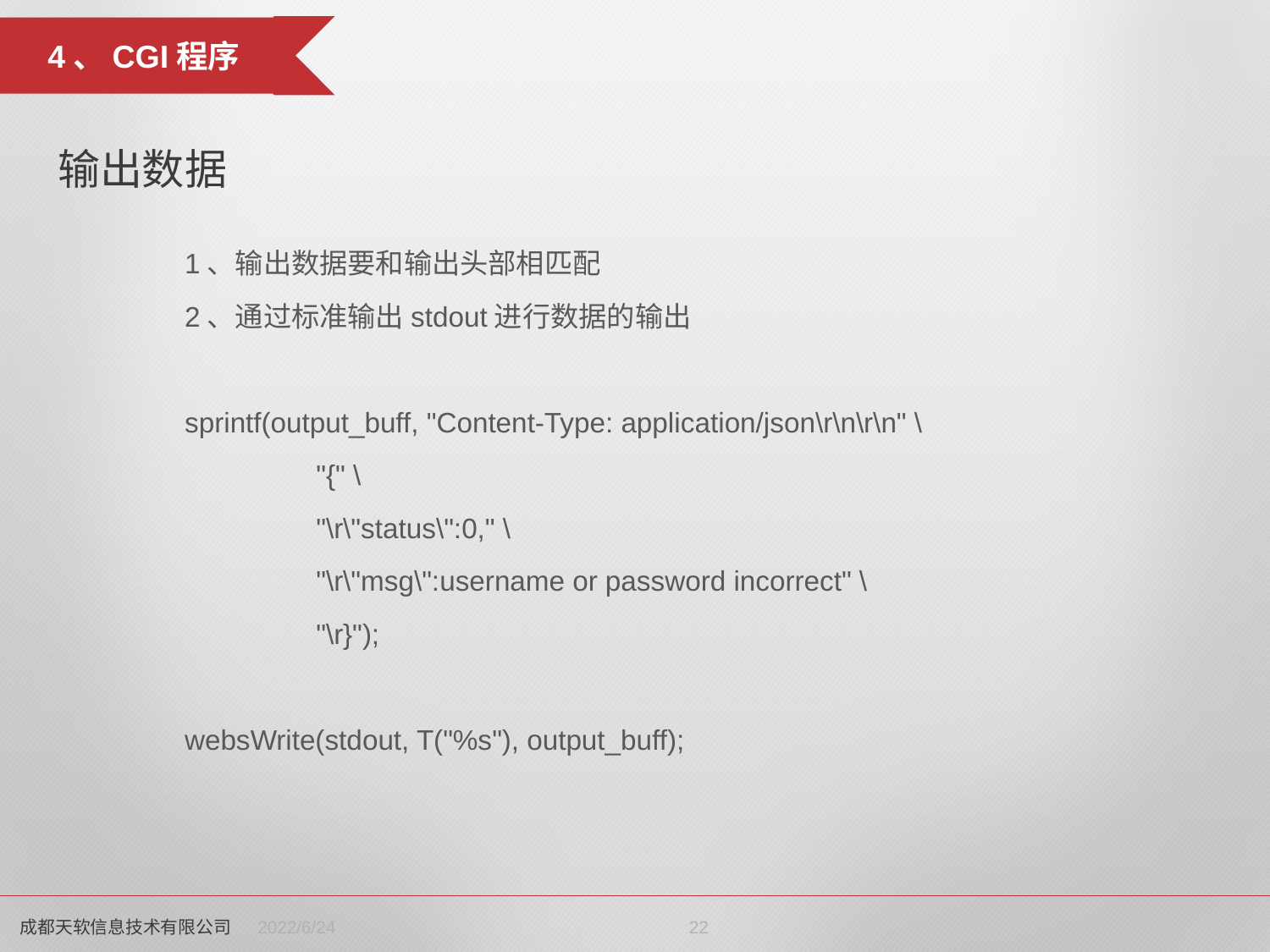

4、CGI程序
输出数据
	1、输出数据要和输出头部相匹配
	2、通过标准输出stdout进行数据的输出

	sprintf(output_buff, "Content-Type: application/json\r\n\r\n" \
                                 "{" \
                                 "\r\"status\":0," \
                                 "\r\"msg\":username or password incorrect" \
                                 "\r}");

	websWrite(stdout, T("%s"), output_buff);
成都天软信息技术有限公司
2022/6/24
22